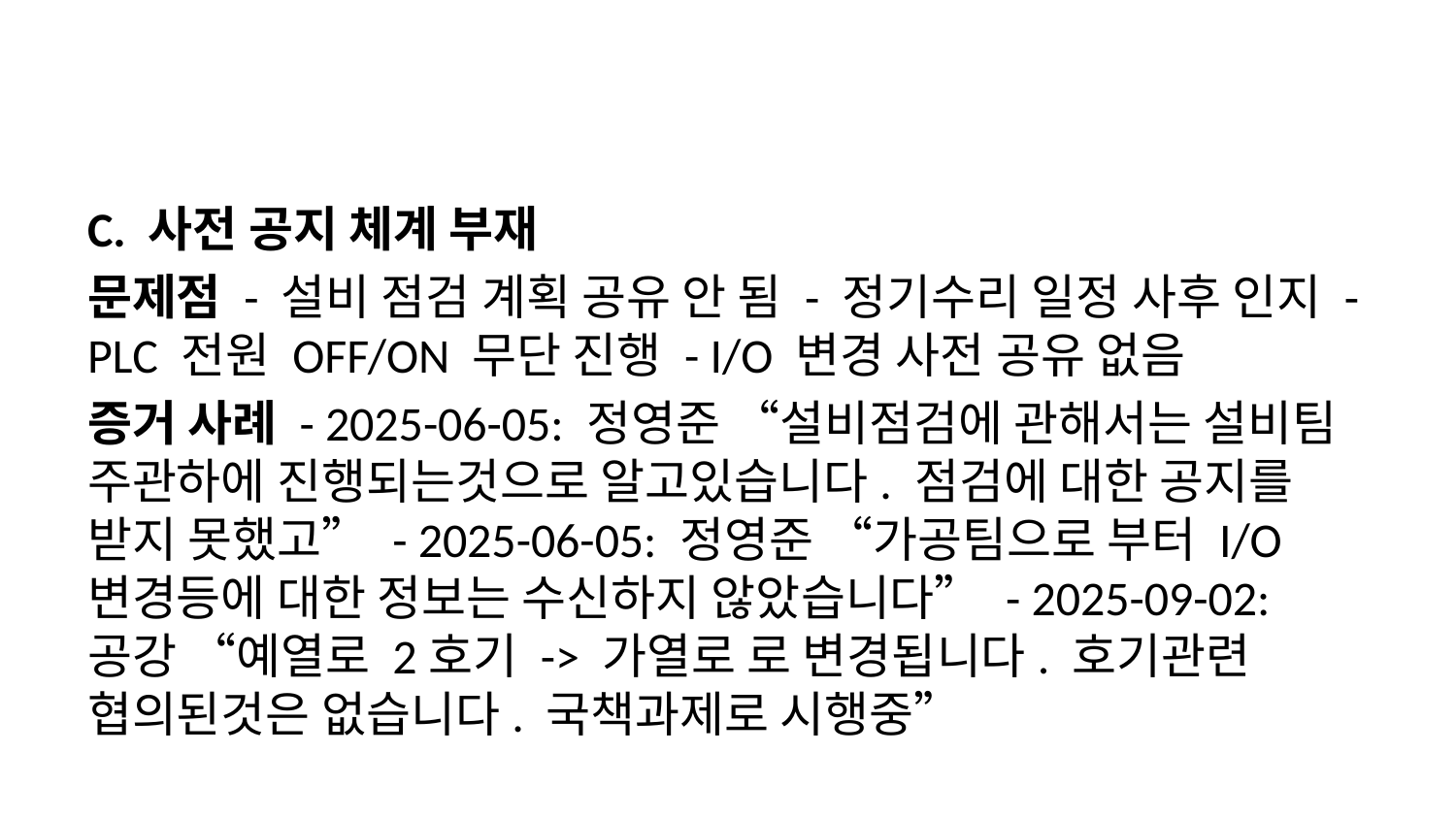

C. 사전 공지 체계 부재
문제점 - 설비 점검 계획 공유 안 됨 - 정기수리 일정 사후 인지 - PLC 전원 OFF/ON 무단 진행 - I/O 변경 사전 공유 없음
증거 사례 - 2025-06-05: 정영준 “설비점검에 관해서는 설비팀 주관하에 진행되는것으로 알고있습니다. 점검에 대한 공지를 받지 못했고” - 2025-06-05: 정영준 “가공팀으로 부터 I/O 변경등에 대한 정보는 수신하지 않았습니다” - 2025-09-02: 공강 “예열로 2호기 -> 가열로 로 변경됩니다. 호기관련 협의된것은 없습니다. 국책과제로 시행중”